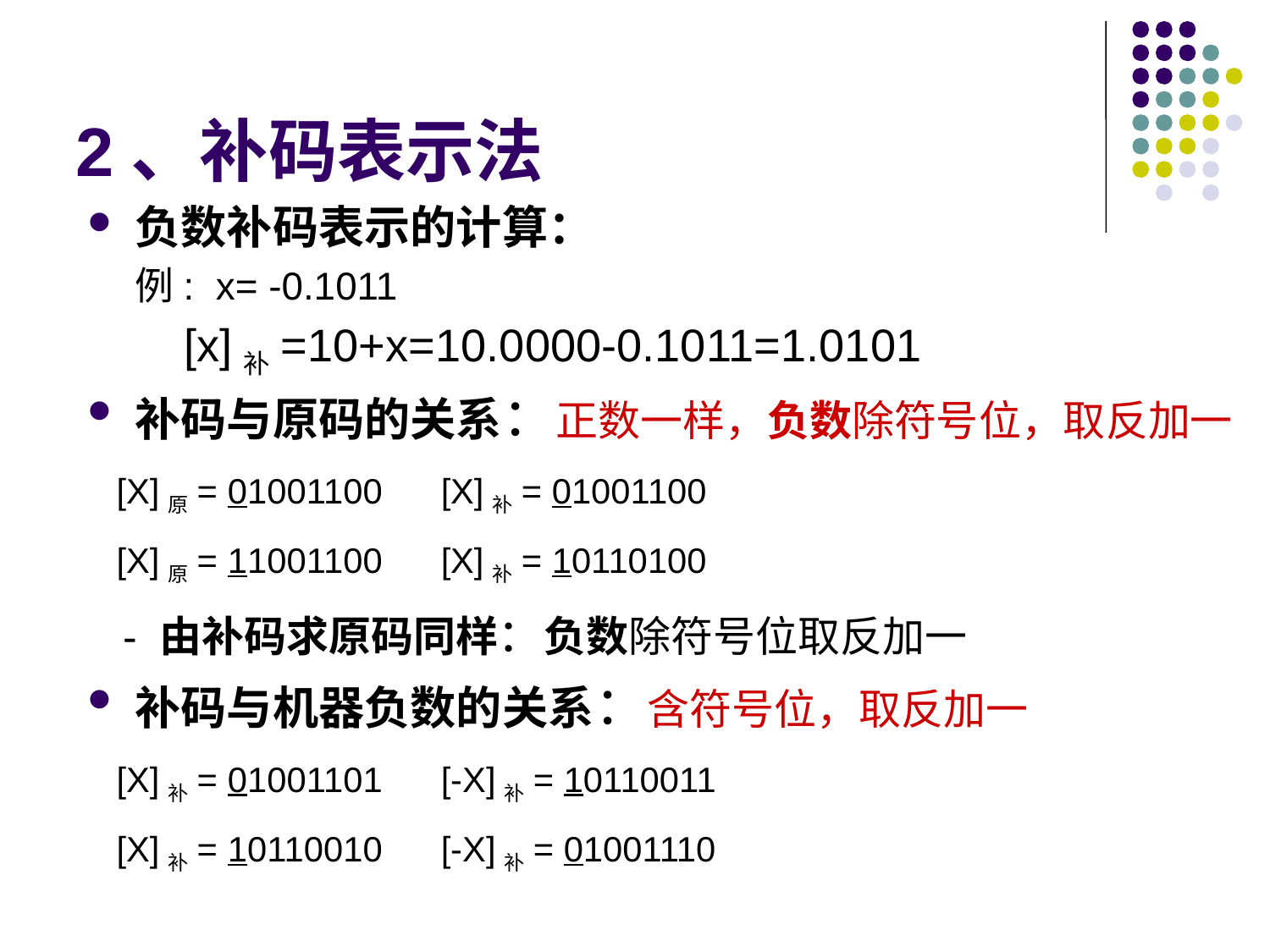

# 2、补码表示法
负数补码表示的计算：
例:  x= -0.1011
[x]补=10+x=10.0000-0.1011=1.0101
补码与原码的关系：正数一样，负数除符号位，取反加一
   [X]原= 01001100      [X]补= 01001100
   [X]原= 11001100      [X]补= 10110100
   - 由补码求原码同样：负数除符号位取反加一
补码与机器负数的关系：含符号位，取反加一
   [X]补= 01001101      [-X]补= 10110011
   [X]补= 10110010      [-X]补= 01001110

31